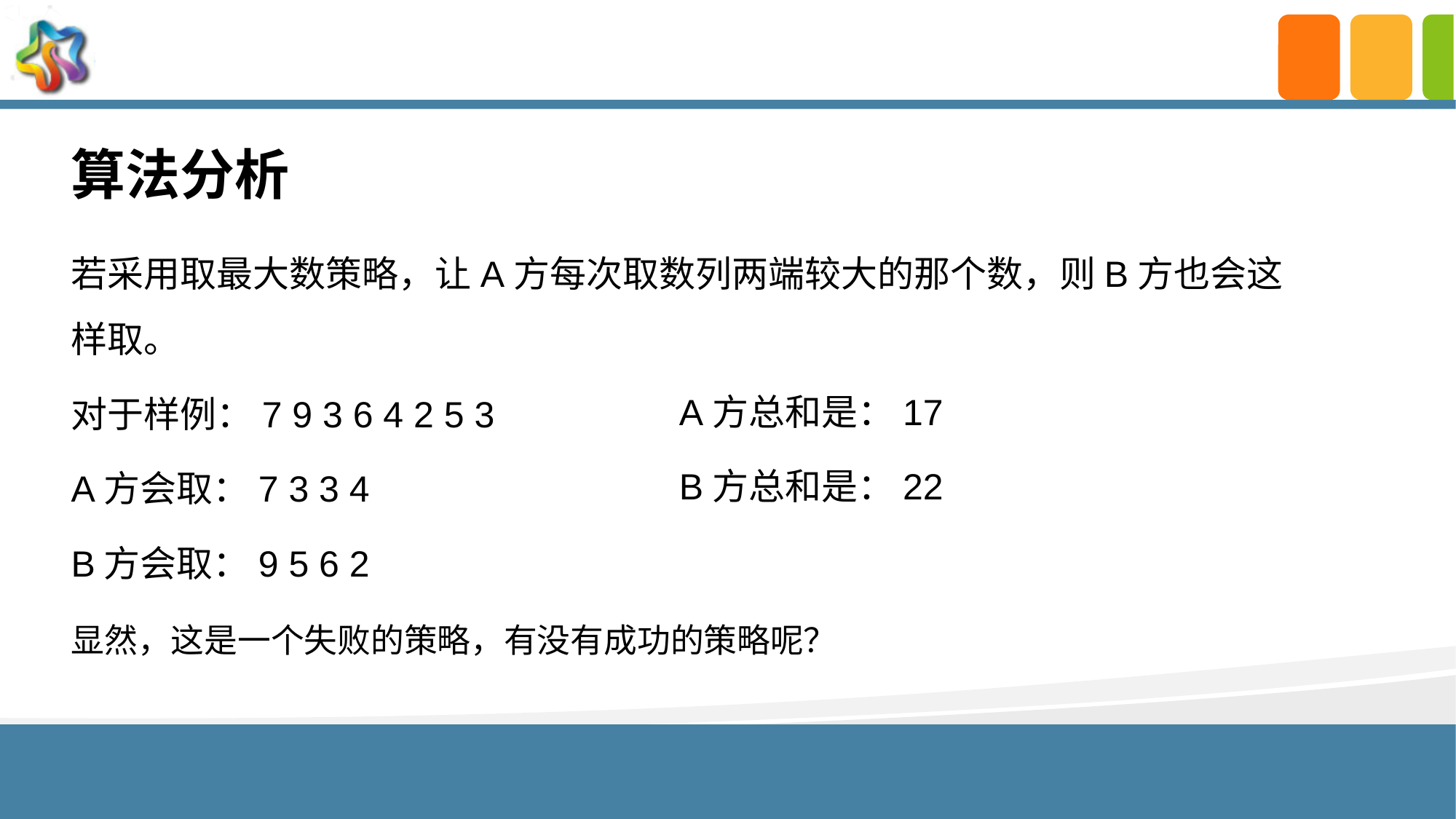

算法分析
若采用取最大数策略，让A方每次取数列两端较大的那个数，则B方也会这样取。
对于样例：7 9 3 6 4 2 5 3
A方会取：7 3 3 4
B方会取：9 5 6 2
A方总和是：17
B方总和是：22

显然，这是一个失败的策略，有没有成功的策略呢？